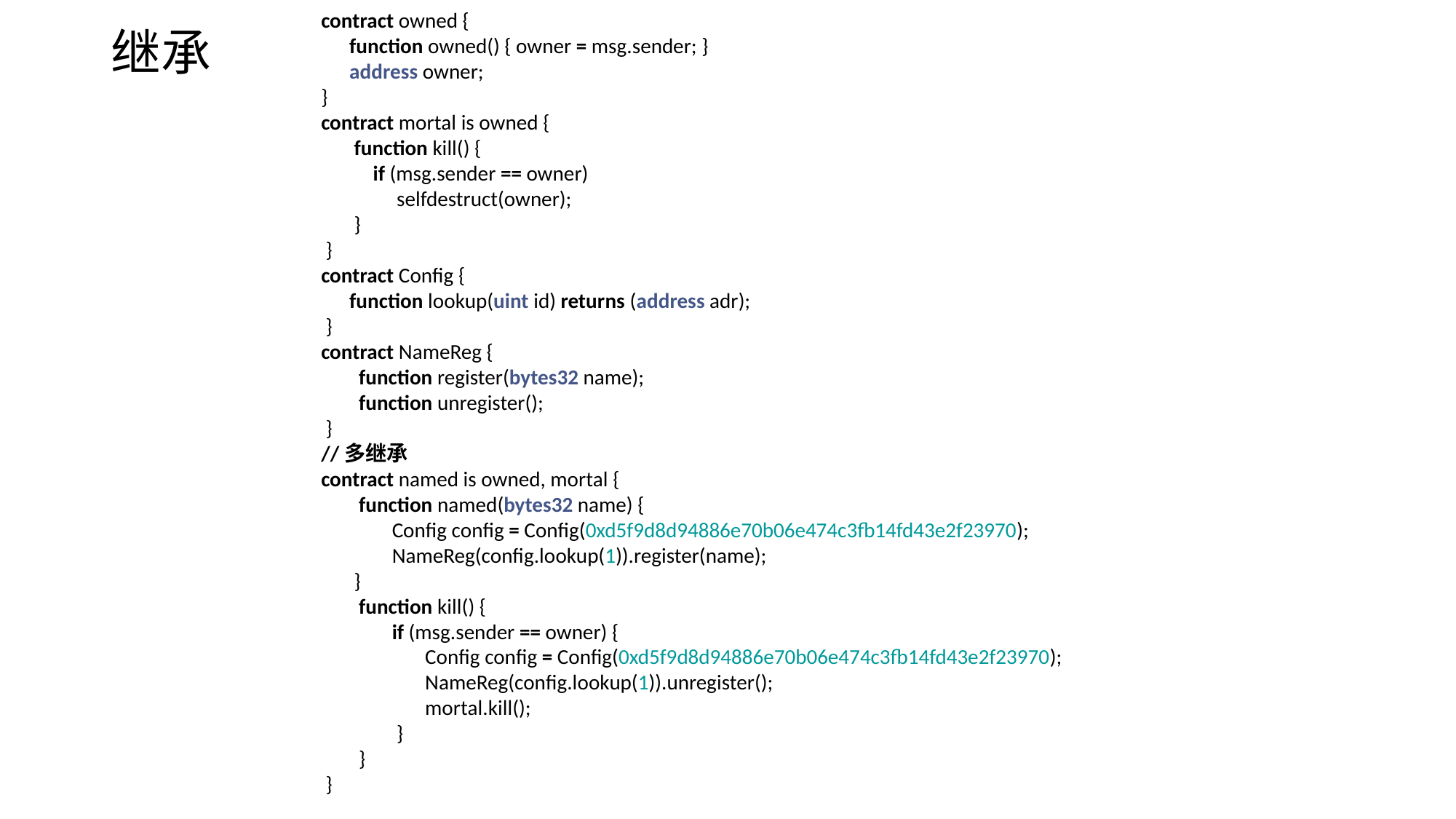

contract owned {
      function owned() { owner = msg.sender; }
      address owner;
}
contract mortal is owned {
       function kill() {
           if (msg.sender == owner)
                selfdestruct(owner);
       }
 }
contract Config {
      function lookup(uint id) returns (address adr);
 }
contract NameReg {
        function register(bytes32 name);
        function unregister();
 }
//多继承
contract named is owned, mortal {
        function named(bytes32 name) {
               Config config = Config(0xd5f9d8d94886e70b06e474c3fb14fd43e2f23970);
               NameReg(config.lookup(1)).register(name);
       }
        function kill() {
               if (msg.sender == owner) {
                      Config config = Config(0xd5f9d8d94886e70b06e474c3fb14fd43e2f23970);
                      NameReg(config.lookup(1)).unregister();
                      mortal.kill();
                }
        }
 }
# 继承